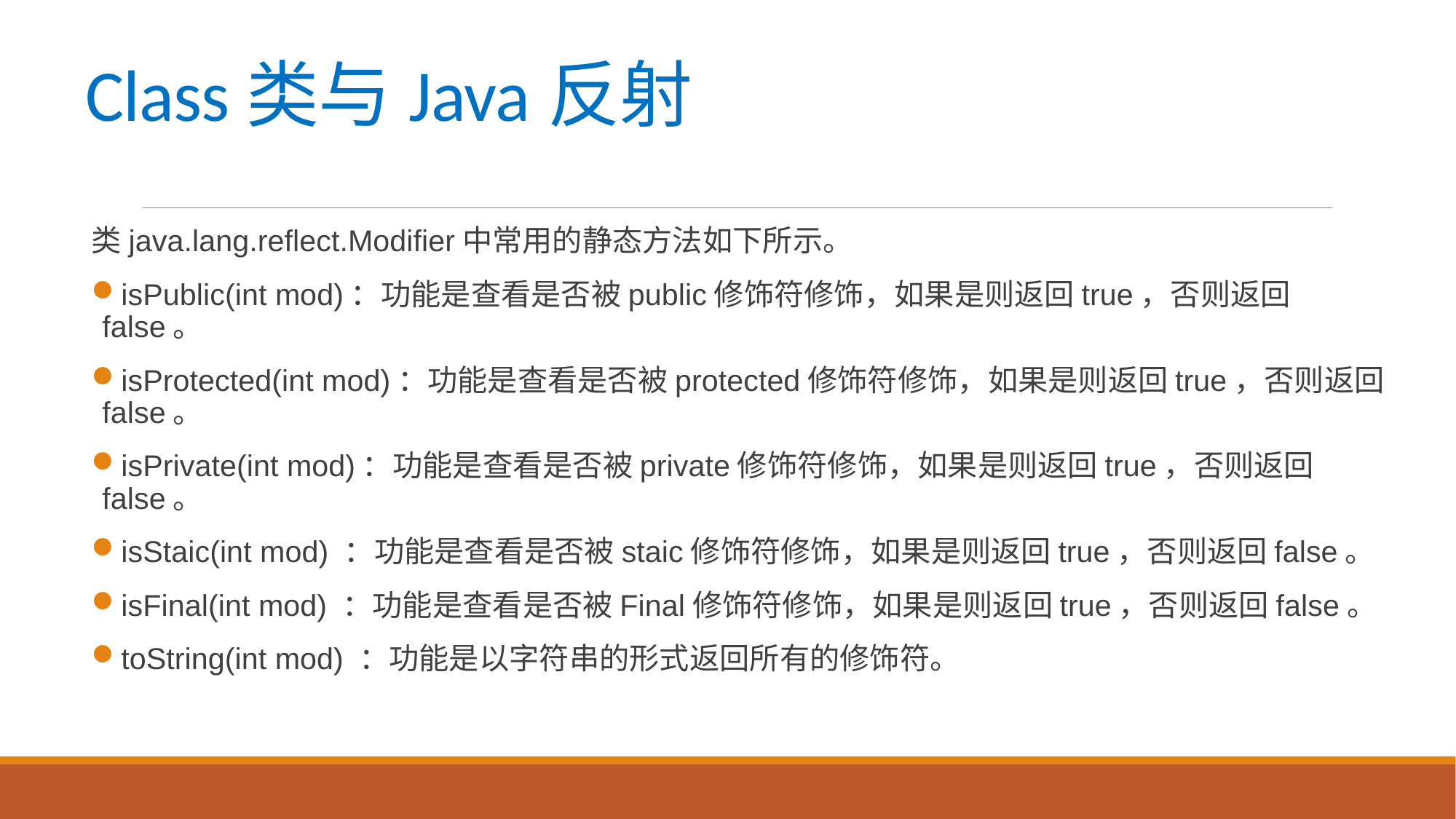

# Class类与Java反射
类java.lang.reflect.Modifier中常用的静态方法如下所示。
isPublic(int mod)：功能是查看是否被public修饰符修饰，如果是则返回true，否则返回false。
isProtected(int mod)：功能是查看是否被protected修饰符修饰，如果是则返回true，否则返回false。
isPrivate(int mod)：功能是查看是否被private修饰符修饰，如果是则返回true，否则返回false。
isStaic(int mod) ：功能是查看是否被staic修饰符修饰，如果是则返回true，否则返回false。
isFinal(int mod) ：功能是查看是否被Final修饰符修饰，如果是则返回true，否则返回false。
toString(int mod) ：功能是以字符串的形式返回所有的修饰符。